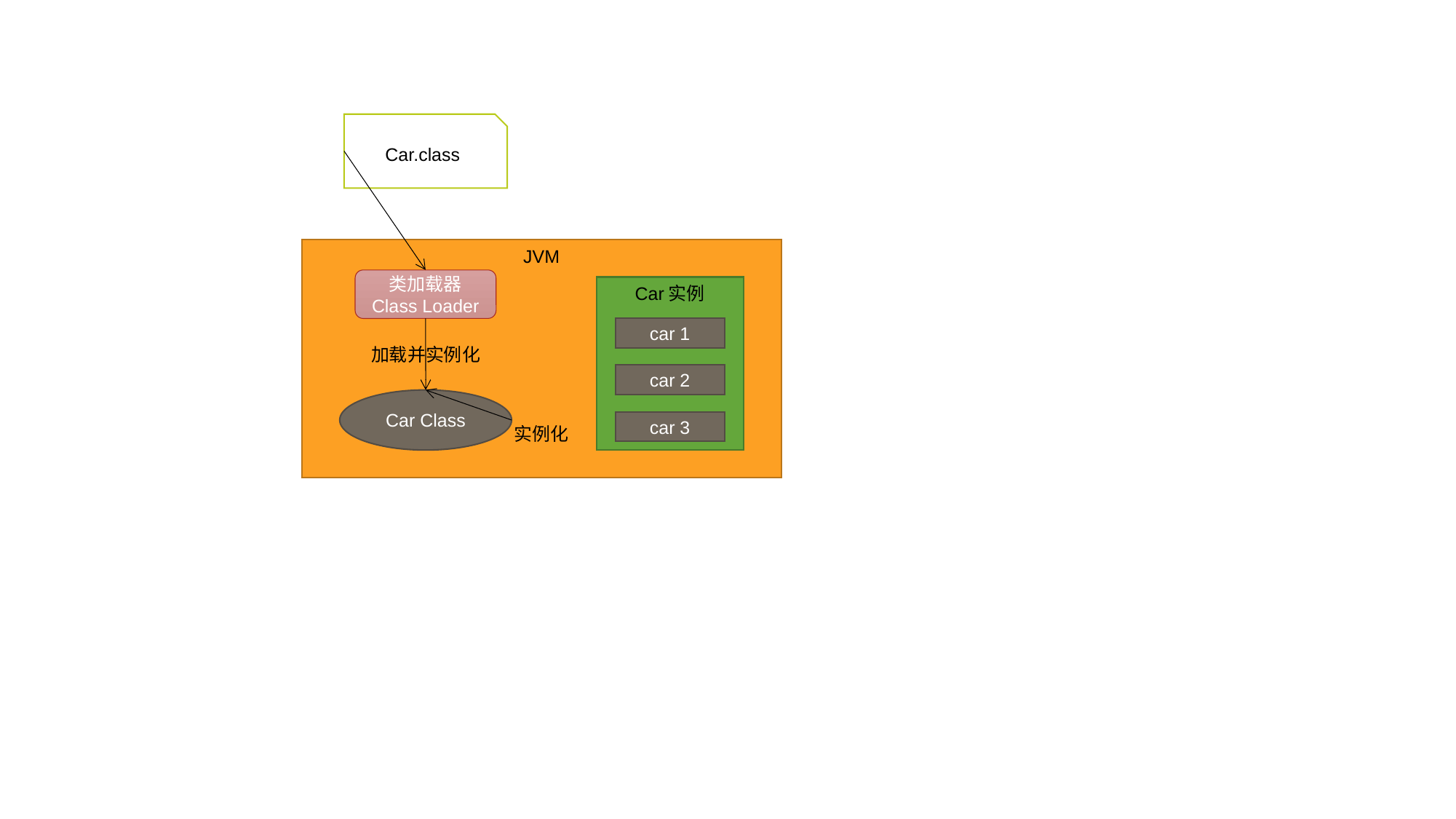

Car.class

JVM
类加载器
Class Loader

Car实例
car 1
加载并实例化
car 2
Car Class
car 3
实例化